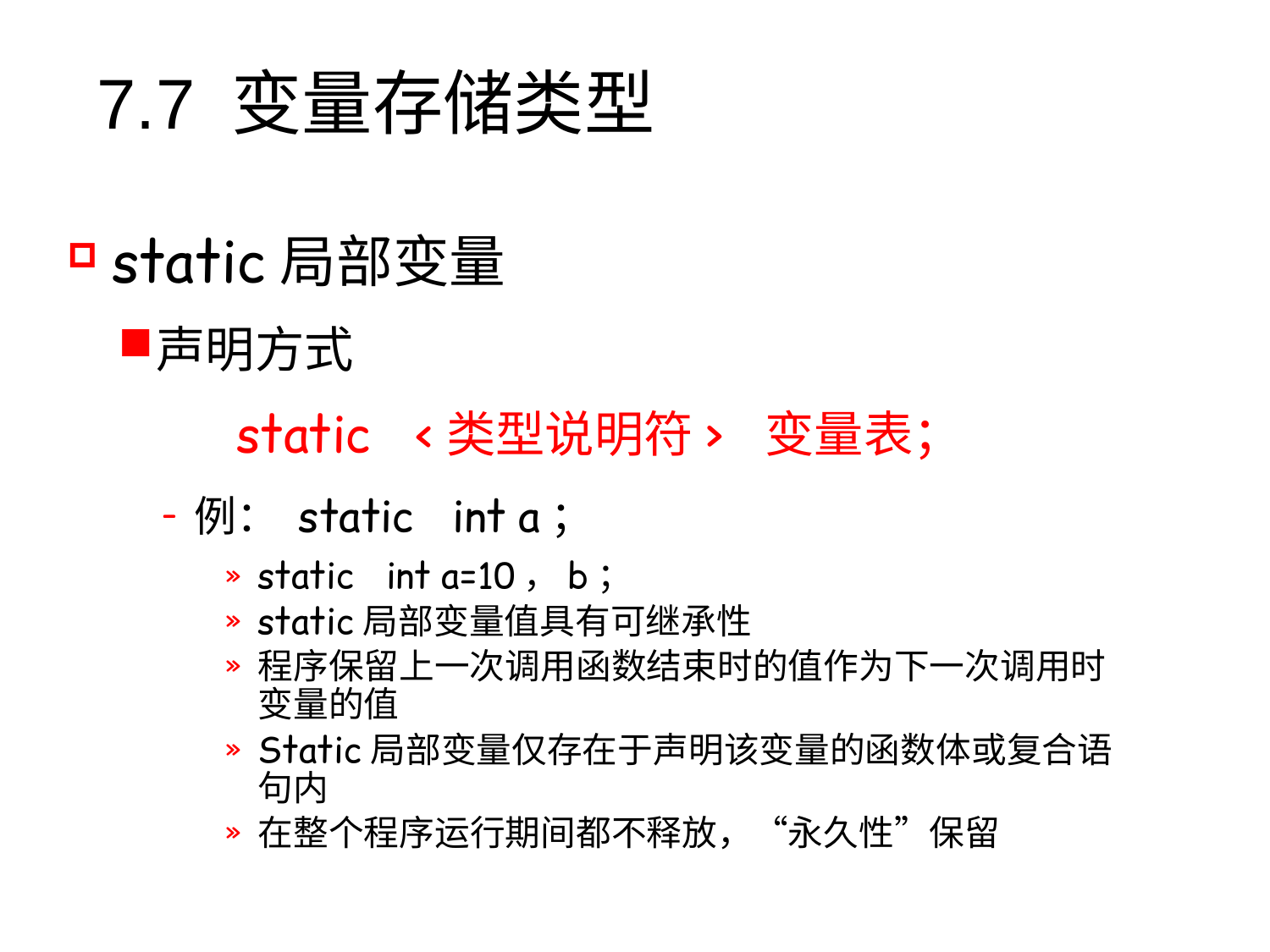

# 7.7 变量存储类型
static局部变量
声明方式
        static   <类型说明符>  变量表；
例： static   int a；
static   int a=10，b；
static局部变量值具有可继承性
程序保留上一次调用函数结束时的值作为下一次调用时变量的值
Static局部变量仅存在于声明该变量的函数体或复合语句内
在整个程序运行期间都不释放，“永久性”保留